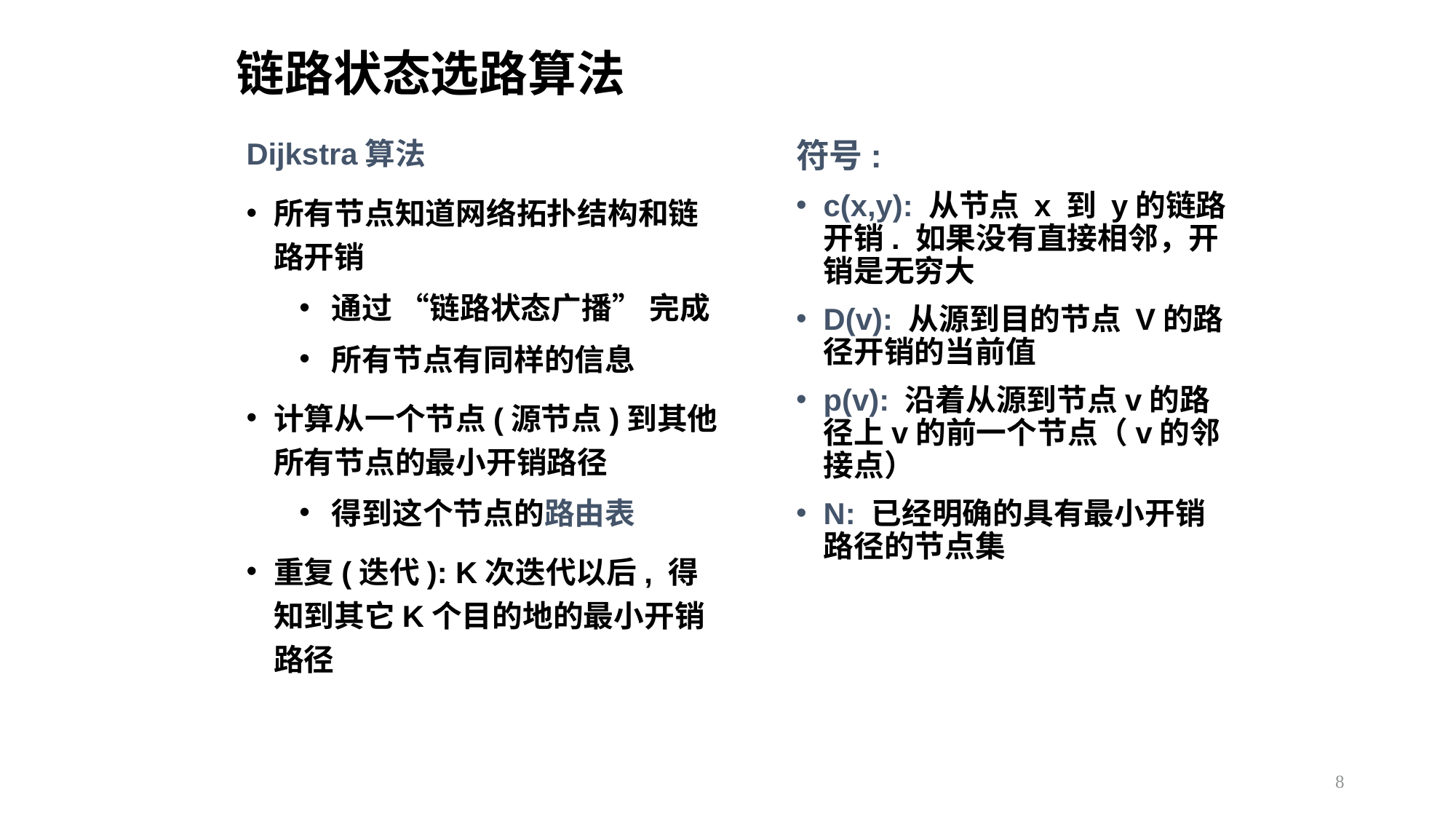

# 链路状态选路算法
Dijkstra算法
所有节点知道网络拓扑结构和链路开销
通过 “链路状态广播” 完成
所有节点有同样的信息
计算从一个节点(源节点)到其他所有节点的最小开销路径
得到这个节点的路由表
重复(迭代): K次迭代以后, 得知到其它K个目的地的最小开销路径
符号:
c(x,y): 从节点 x 到 y的链路开销. 如果没有直接相邻，开销是无穷大
D(v): 从源到目的节点 V的路径开销的当前值
p(v): 沿着从源到节点v的路径上v的前一个节点（v的邻接点）
N: 已经明确的具有最小开销路径的节点集

8